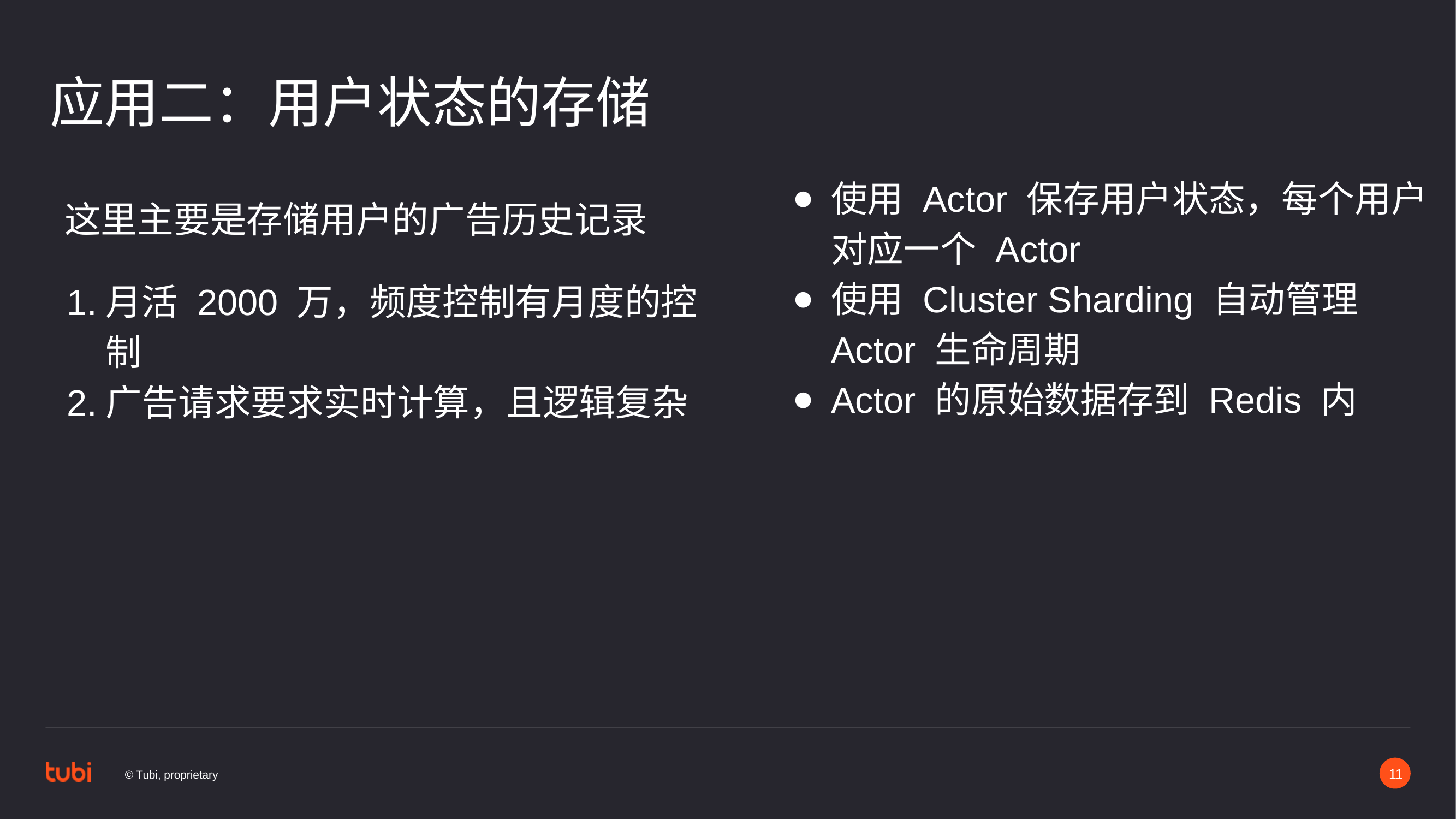

# 应用二：用户状态的存储
使用 Actor 保存用户状态，每个用户对应一个 Actor
使用 Cluster Sharding 自动管理 Actor 生命周期
Actor 的原始数据存到 Redis 内
这里主要是存储用户的广告历史记录
月活 2000 万，频度控制有月度的控制
广告请求要求实时计算，且逻辑复杂
11